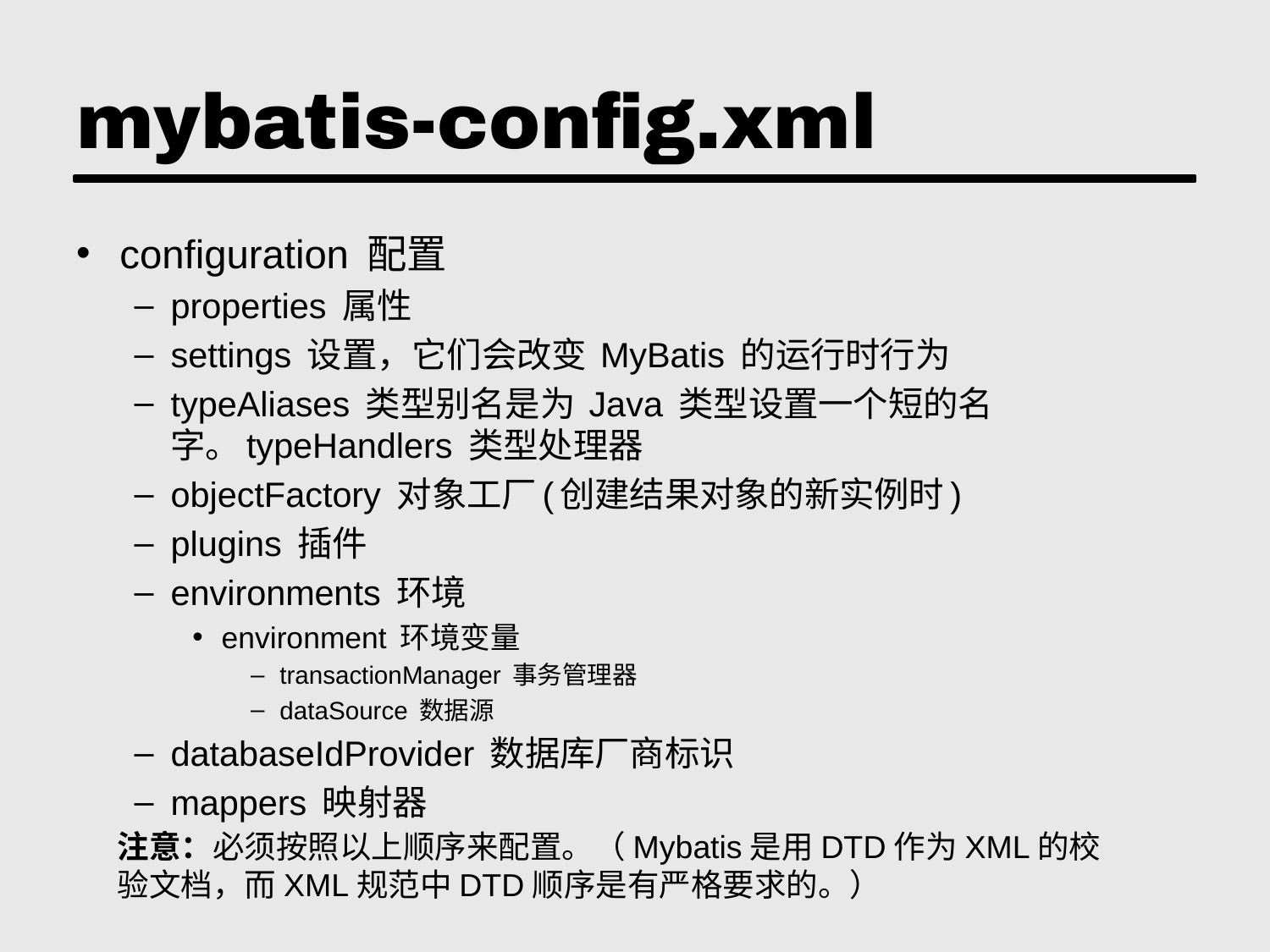

# mybatis-config.xml
configuration 配置
properties 属性
settings 设置，它们会改变 MyBatis 的运行时行为
typeAliases 类型别名是为 Java 类型设置一个短的名字。typeHandlers 类型处理器
objectFactory 对象工厂(创建结果对象的新实例时)
plugins 插件
environments 环境
environment 环境变量
transactionManager 事务管理器
dataSource 数据源
databaseIdProvider 数据库厂商标识
mappers 映射器
注意：必须按照以上顺序来配置。（Mybatis是用DTD作为XML的校验文档，而XML规范中DTD顺序是有严格要求的。）